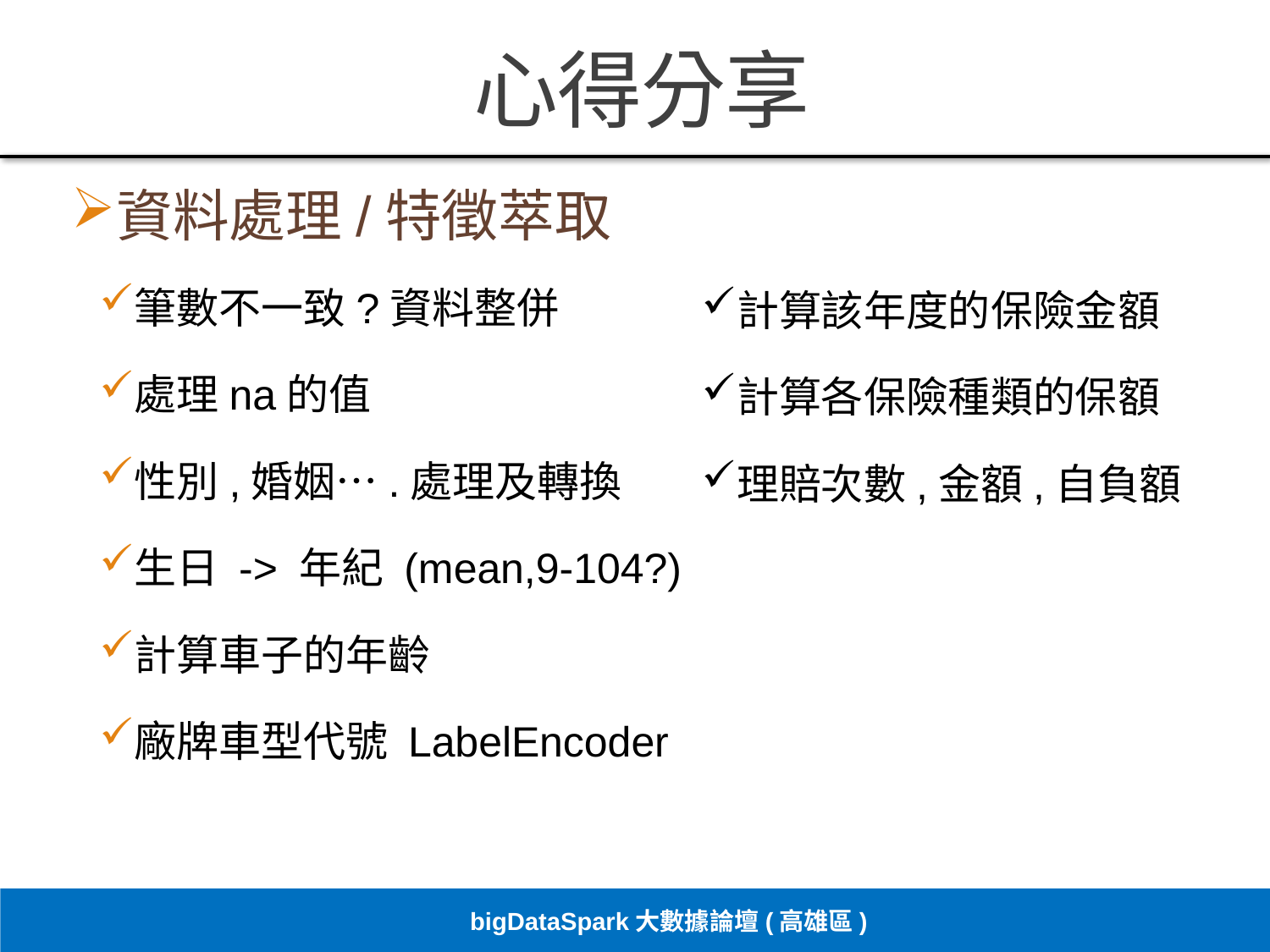

# 心得分享

計算該年度的保險金額
計算各保險種類的保額
理賠次數,金額,自負額

資料處理/特徵萃取
筆數不一致?資料整併
處理na的值
性別,婚姻….處理及轉換
生日 -> 年紀 (mean,9-104?)
計算車子的年齡
廠牌車型代號 LabelEncoder